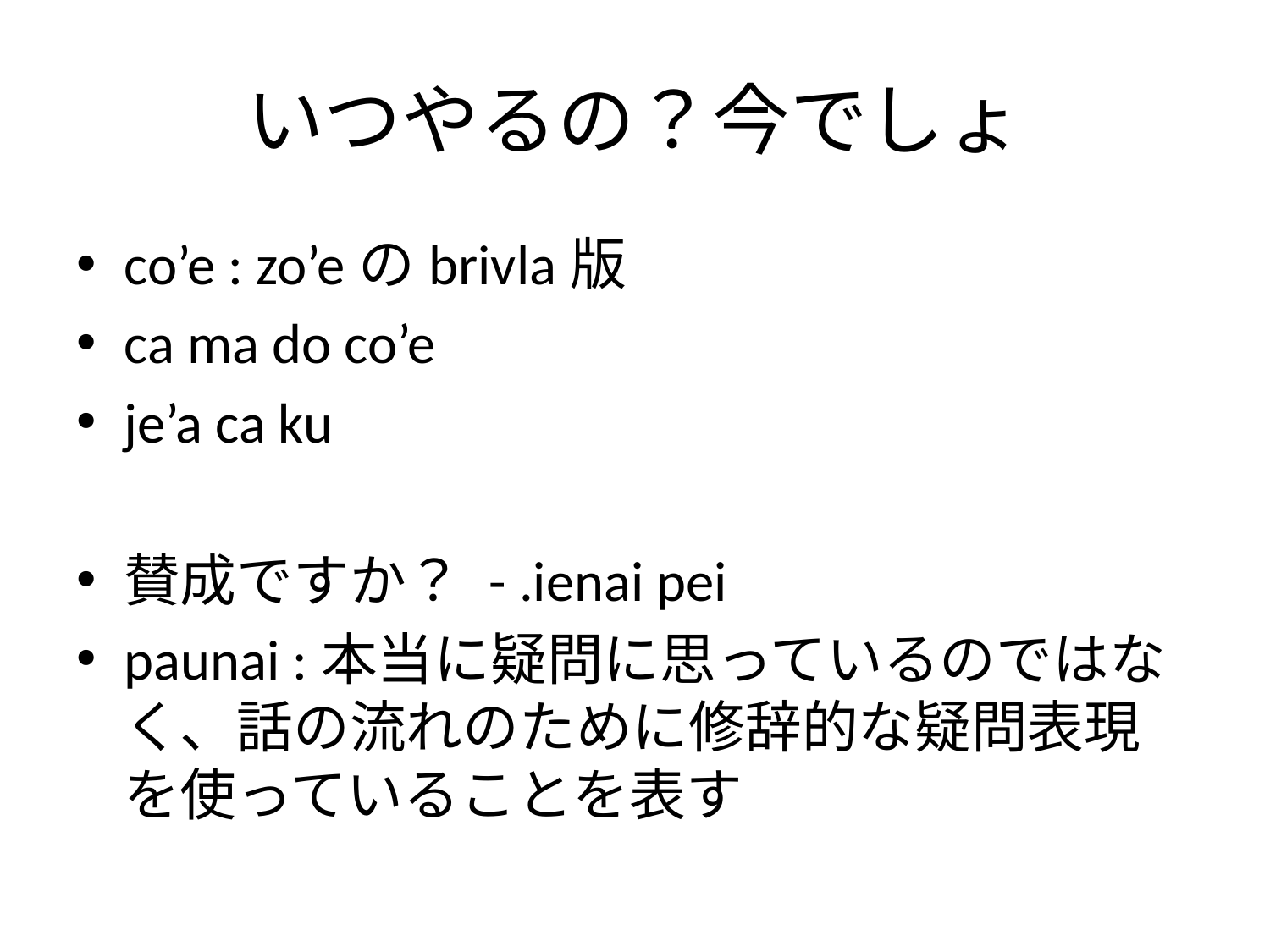

# いつやるの？今でしょ
co’e : zo’eのbrivla版
ca ma do co’e
je’a ca ku

賛成ですか？ - .ienai pei
paunai :本当に疑問に思っているのではなく、話の流れのために修辞的な疑問表現を使っていることを表す